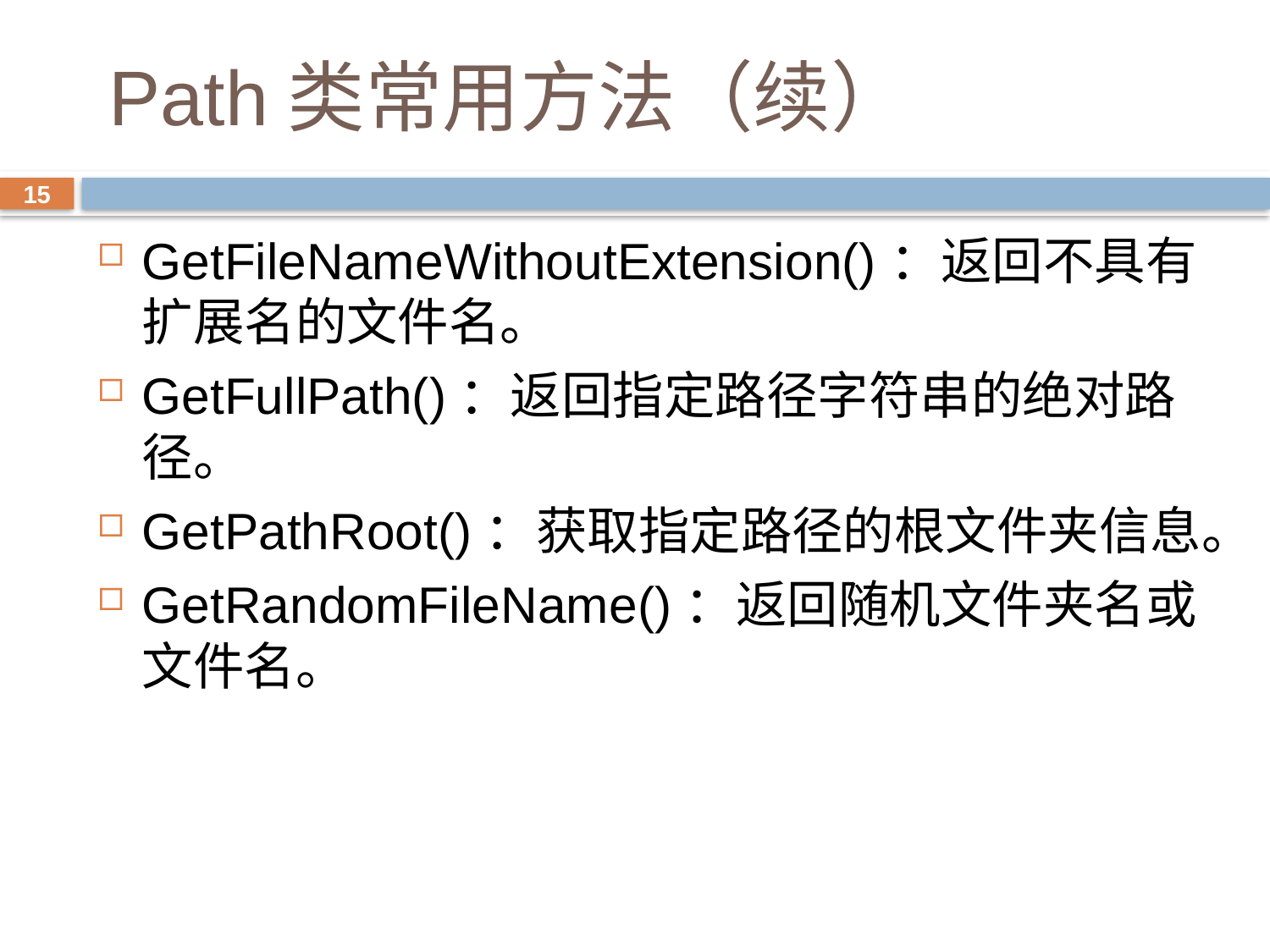

# Path类常用方法（续）
15
GetFileNameWithoutExtension()：返回不具有扩展名的文件名。
GetFullPath()：返回指定路径字符串的绝对路径。
GetPathRoot()：获取指定路径的根文件夹信息。
GetRandomFileName()：返回随机文件夹名或文件名。